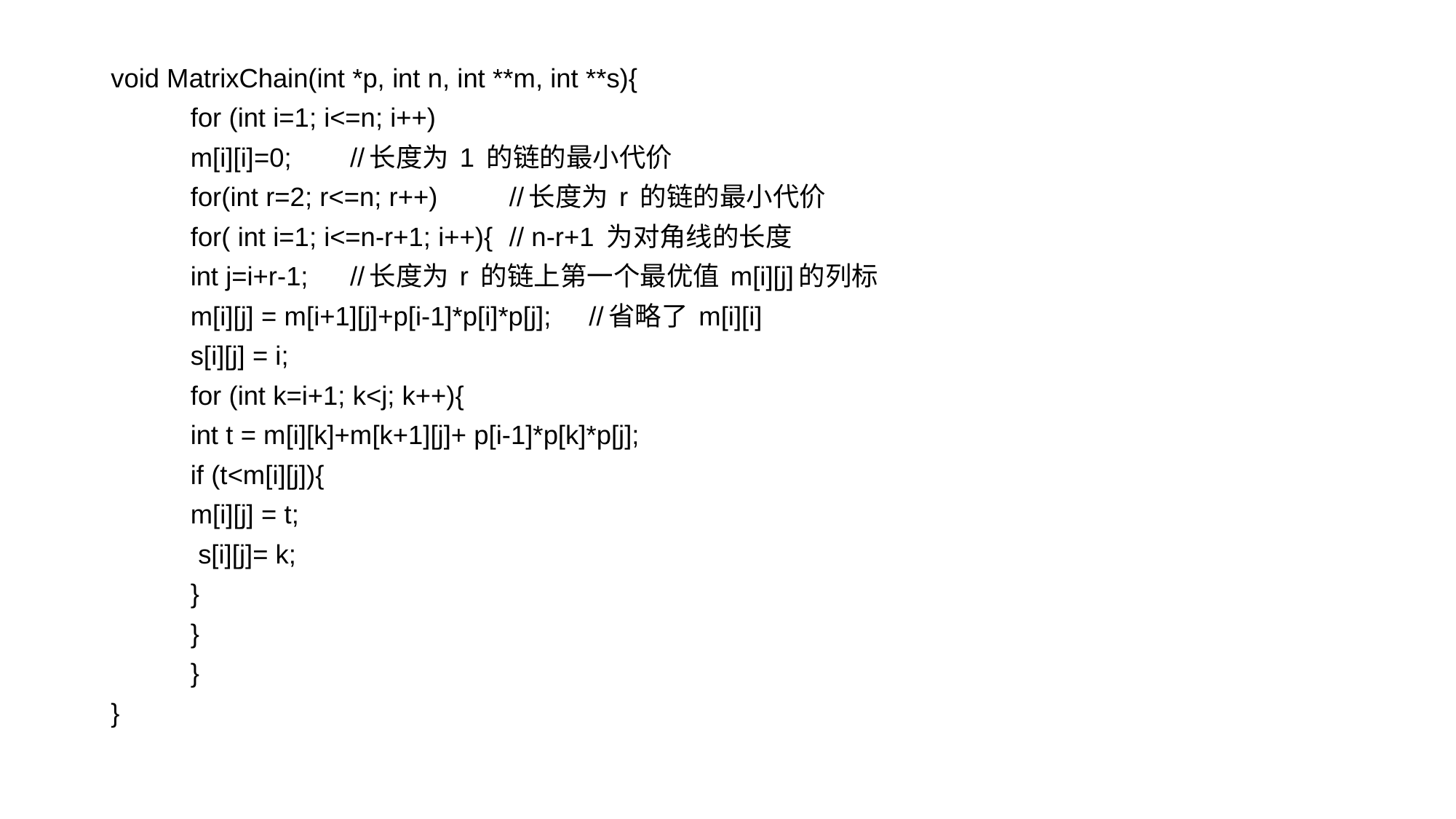

void MatrixChain(int *p, int n, int **m, int **s){
	for (int i=1; i<=n; i++)
		m[i][i]=0; 	//长度为 1 的链的最小代价
	for(int r=2; r<=n; r++) 	//长度为 r 的链的最小代价
		for( int i=1; i<=n-r+1; i++){	// n-r+1 为对角线的长度
			int j=i+r-1; 		//长度为 r 的链上第一个最优值 m[i][j]的列标
			m[i][j] = m[i+1][j]+p[i-1]*p[i]*p[j]; 	//省略了 m[i][i]
			s[i][j] = i;
			for (int k=i+1; k<j; k++){
				int t = m[i][k]+m[k+1][j]+ p[i-1]*p[k]*p[j];
				if (t<m[i][j]){
					m[i][j] = t;
					 s[i][j]= k;
				}
			}
		}
}